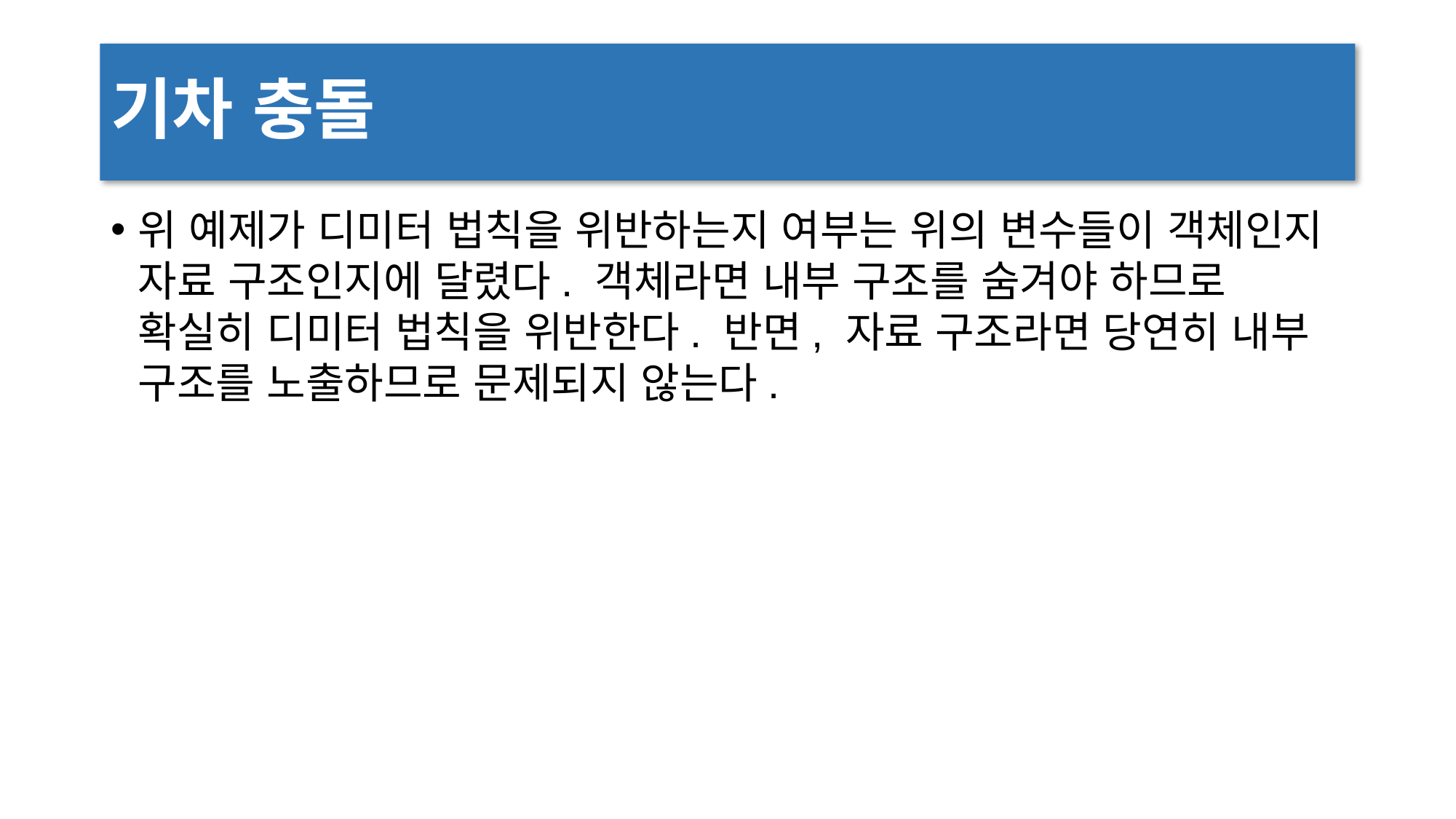

# 기차 충돌
위 예제가 디미터 법칙을 위반하는지 여부는 위의 변수들이 객체인지 자료 구조인지에 달렸다. 객체라면 내부 구조를 숨겨야 하므로 확실히 디미터 법칙을 위반한다. 반면, 자료 구조라면 당연히 내부 구조를 노출하므로 문제되지 않는다.